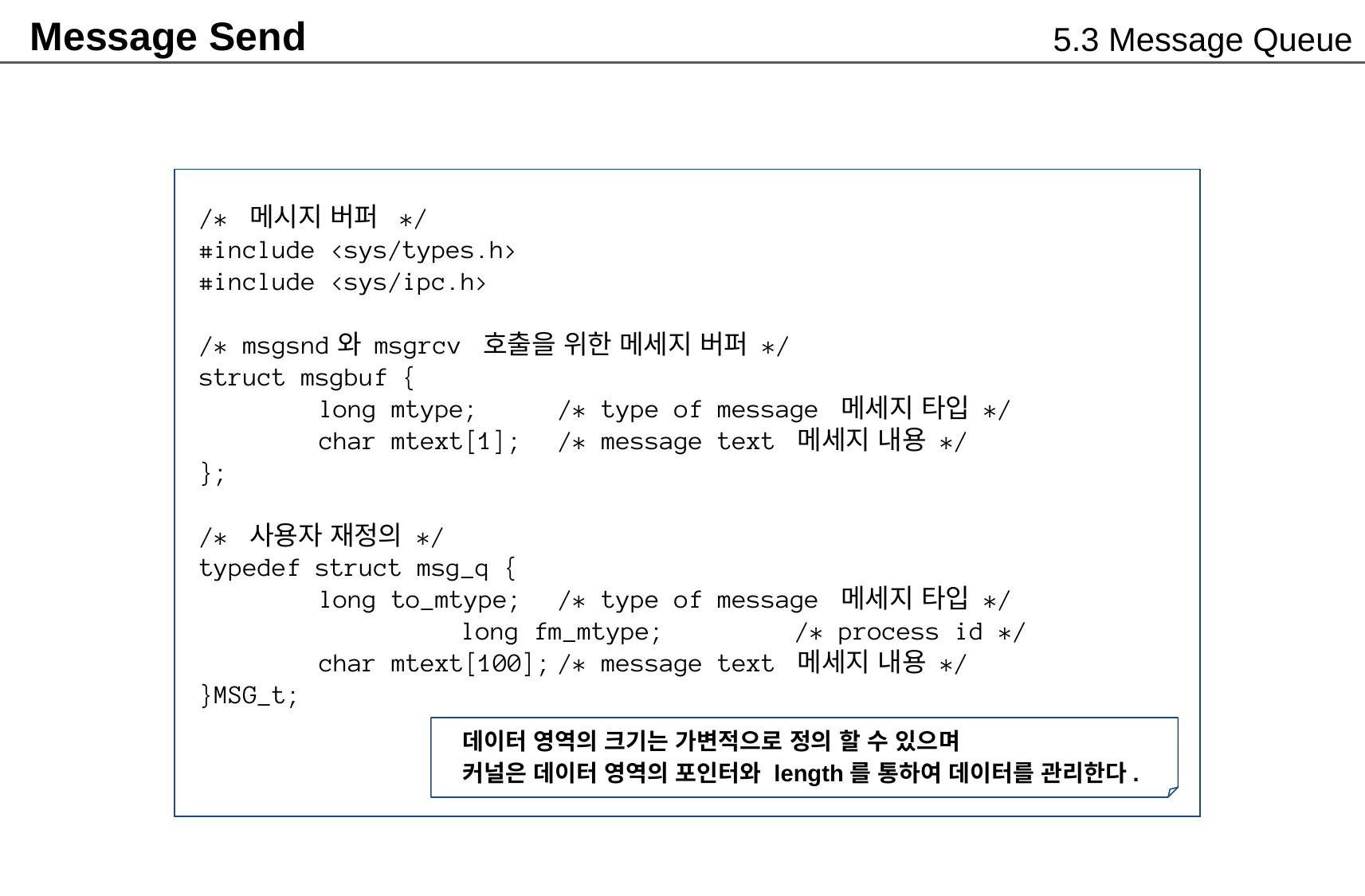

# Message Send
5.3 Message Queue

/* 메시지 버퍼  */
#include <sys/types.h>
#include <sys/ipc.h>

/* msgsnd와 msgrcv 호출을 위한 메세지 버퍼 */
struct msgbuf {
	long mtype;	/* type of message 메세지 타입 */
	char mtext[1];	/* message text 메세지 내용 */
};

/* 사용자 재정의 */
typedef struct msg_q {
	long to_mtype;	/* type of message 메세지 타입 */
                  long fm_mtype;         /* process id */
	char mtext[100];	/* message text 메세지 내용 */
}MSG_t;

데이터 영역의 크기는 가변적으로 정의 할 수 있으며
커널은 데이터 영역의 포인터와 length를 통하여 데이터를 관리한다.